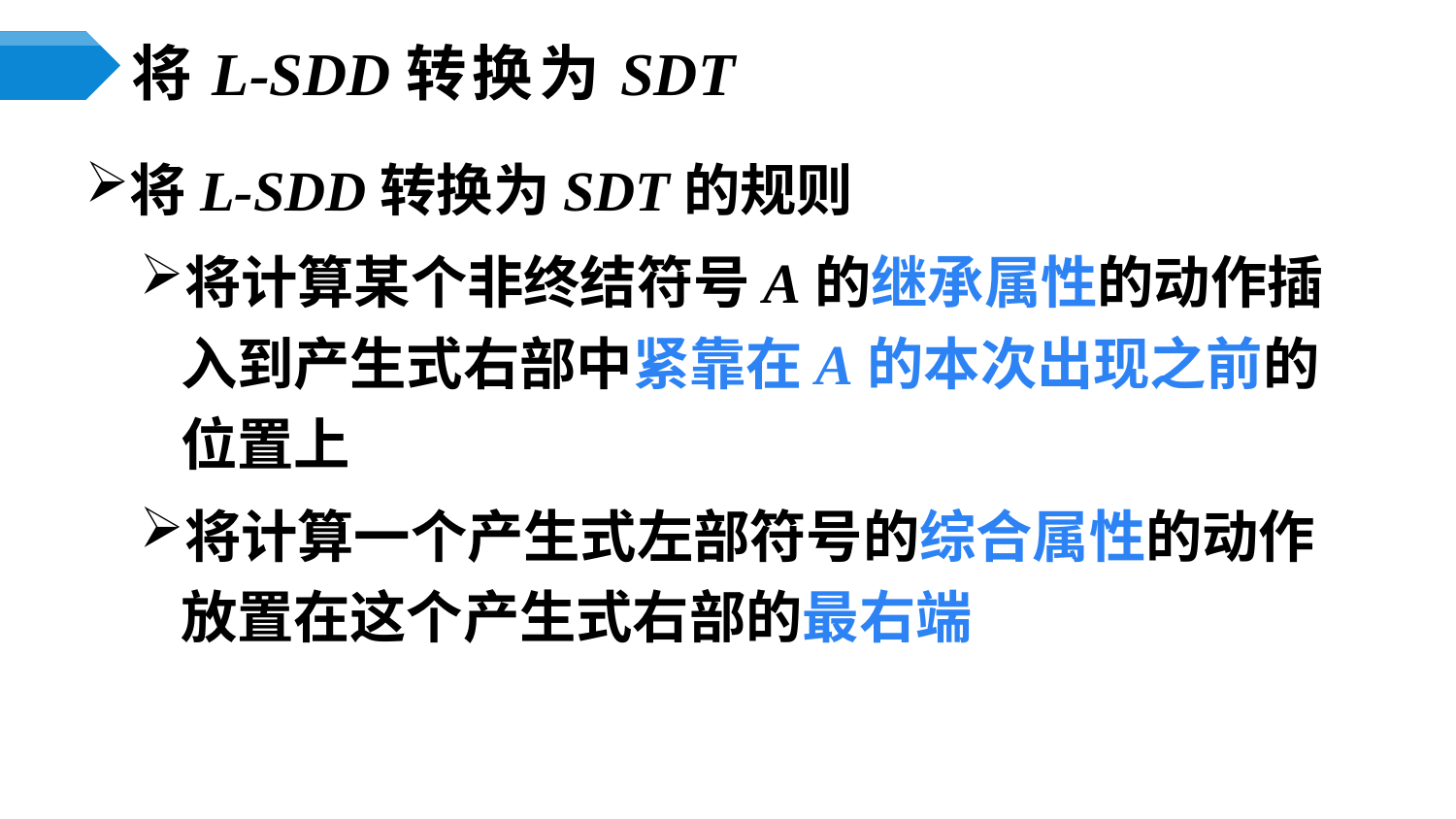

# 将L-SDD转换为SDT

将L-SDD转换为SDT的规则
将计算某个非终结符号A的继承属性的动作插入到产生式右部中紧靠在A的本次出现之前的位置上
将计算一个产生式左部符号的综合属性的动作放置在这个产生式右部的最右端